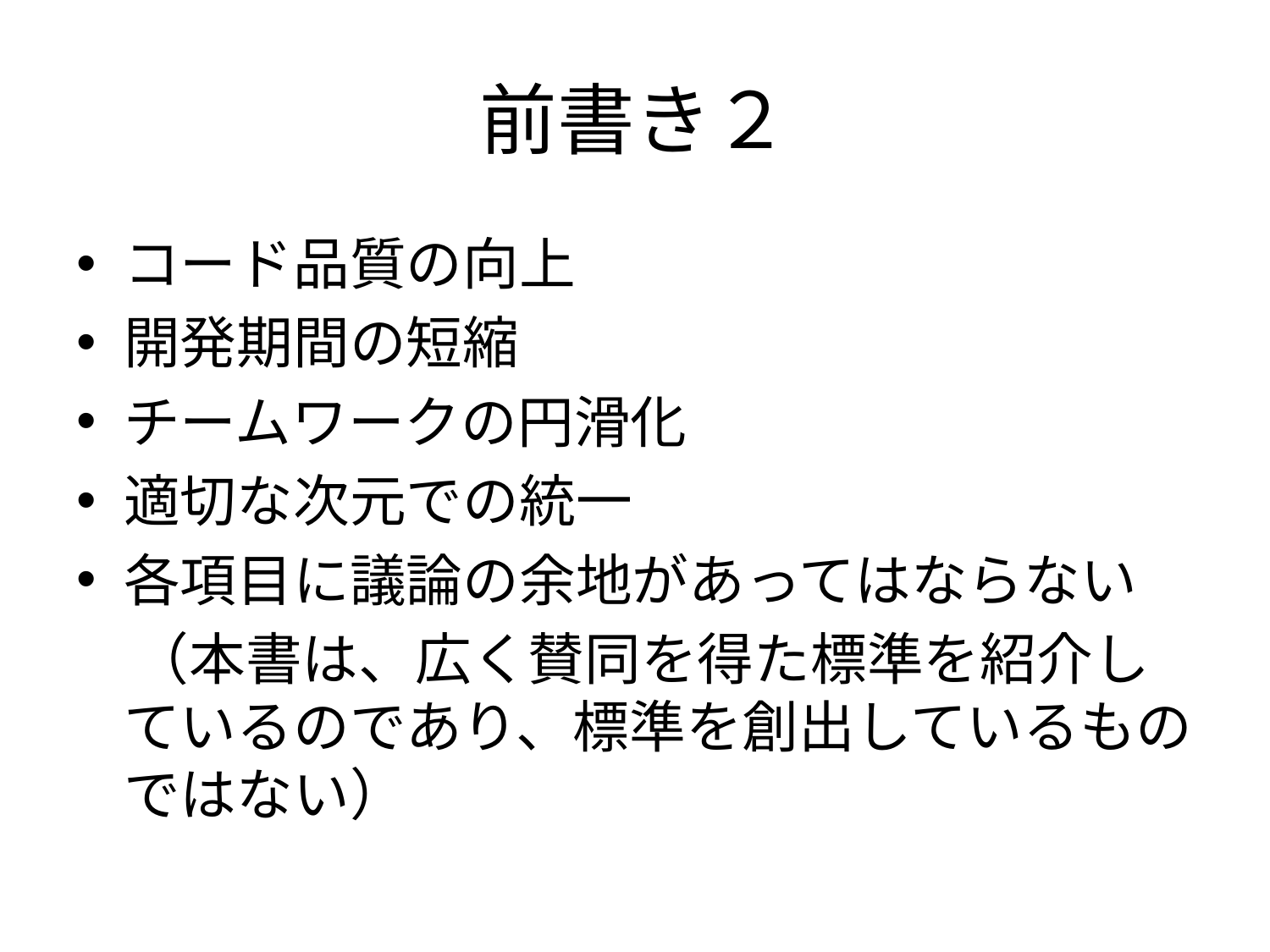

# 前書き２
コード品質の向上
開発期間の短縮
チームワークの円滑化
適切な次元での統一
各項目に議論の余地があってはならない
　（本書は、広く賛同を得た標準を紹介しているのであり、標準を創出しているものではない）